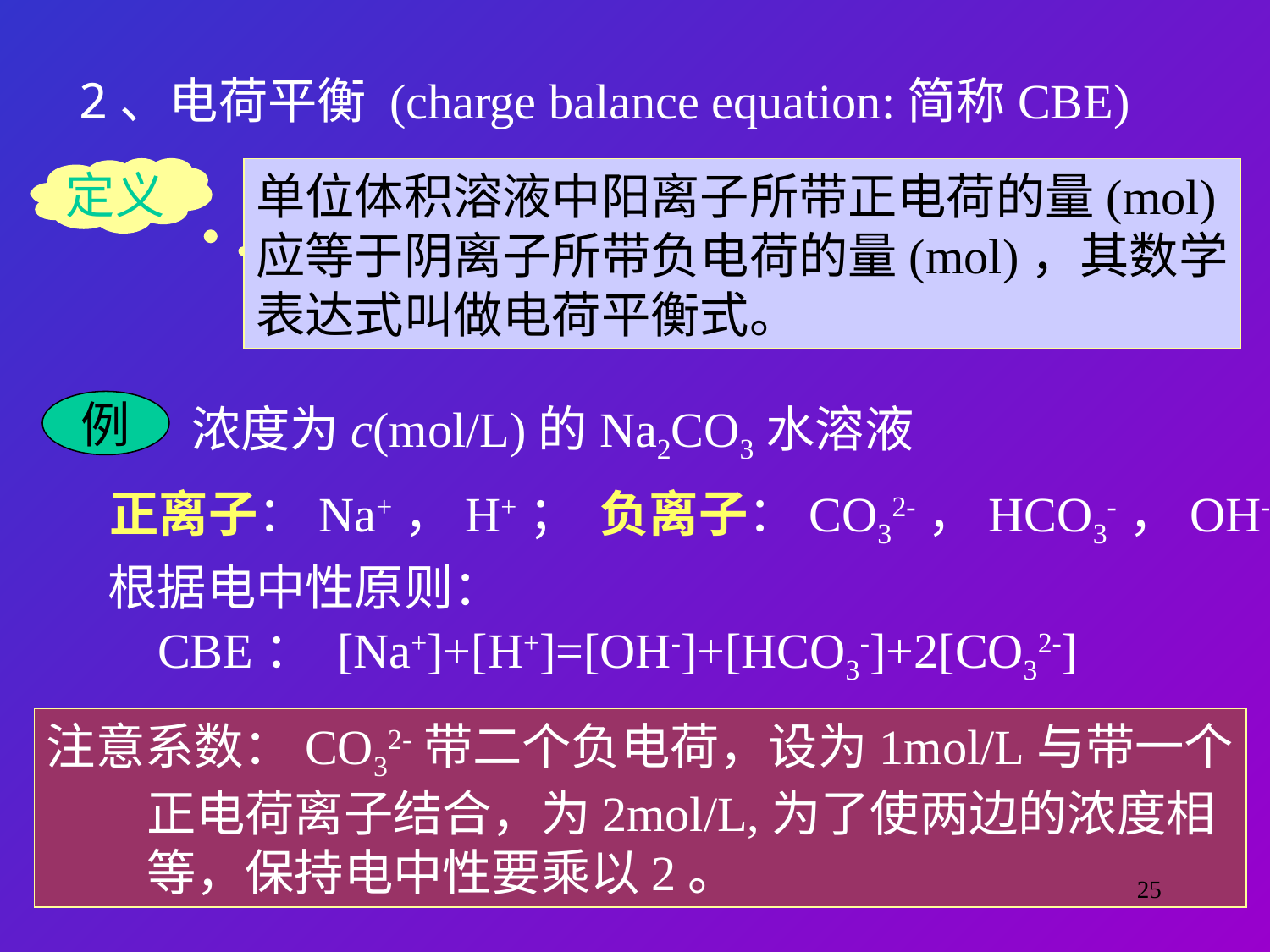

2、电荷平衡 (charge balance equation:简称CBE)
定义
单位体积溶液中阳离子所带正电荷的量(mol)
应等于阴离子所带负电荷的量(mol)，其数学
表达式叫做电荷平衡式。
例
浓度为c(mol/L)的Na2CO3水溶液
正离子：Na+，H+；  负离子：CO32-，HCO3-，OH-
根据电中性原则：
CBE： [Na+]+[H+]=[OH-]+[HCO3-]+2[CO32-]
注意系数：CO32-带二个负电荷，设为1mol/L与带一个
        正电荷离子结合，为2mol/L,为了使两边的浓度相
        等，保持电中性要乘以2。
25